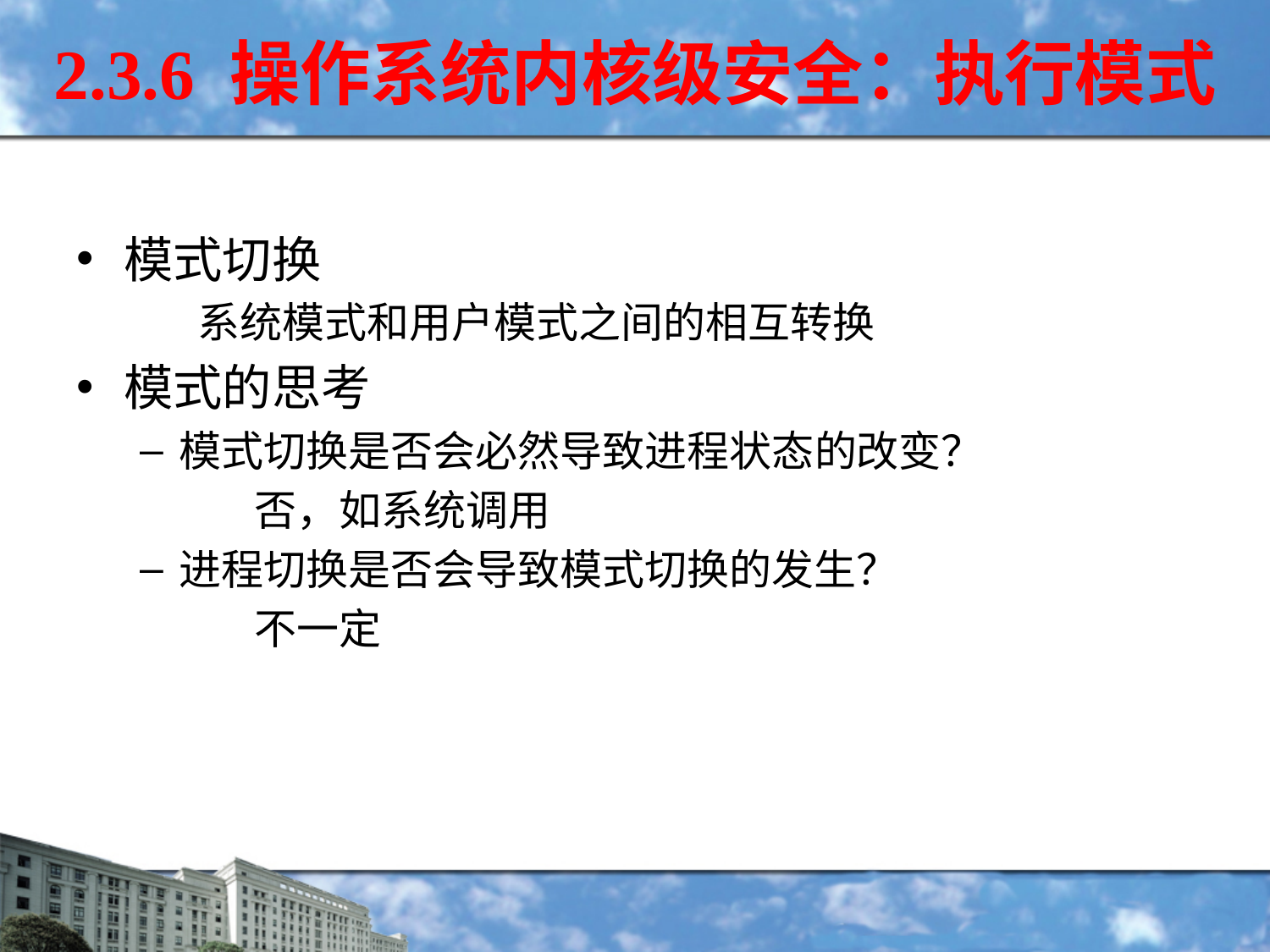

模式切换
     系统模式和用户模式之间的相互转换
模式的思考
模式切换是否会必然导致进程状态的改变？
           否，如系统调用
进程切换是否会导致模式切换的发生？
           不一定
2.3.6 操作系统内核级安全：执行模式